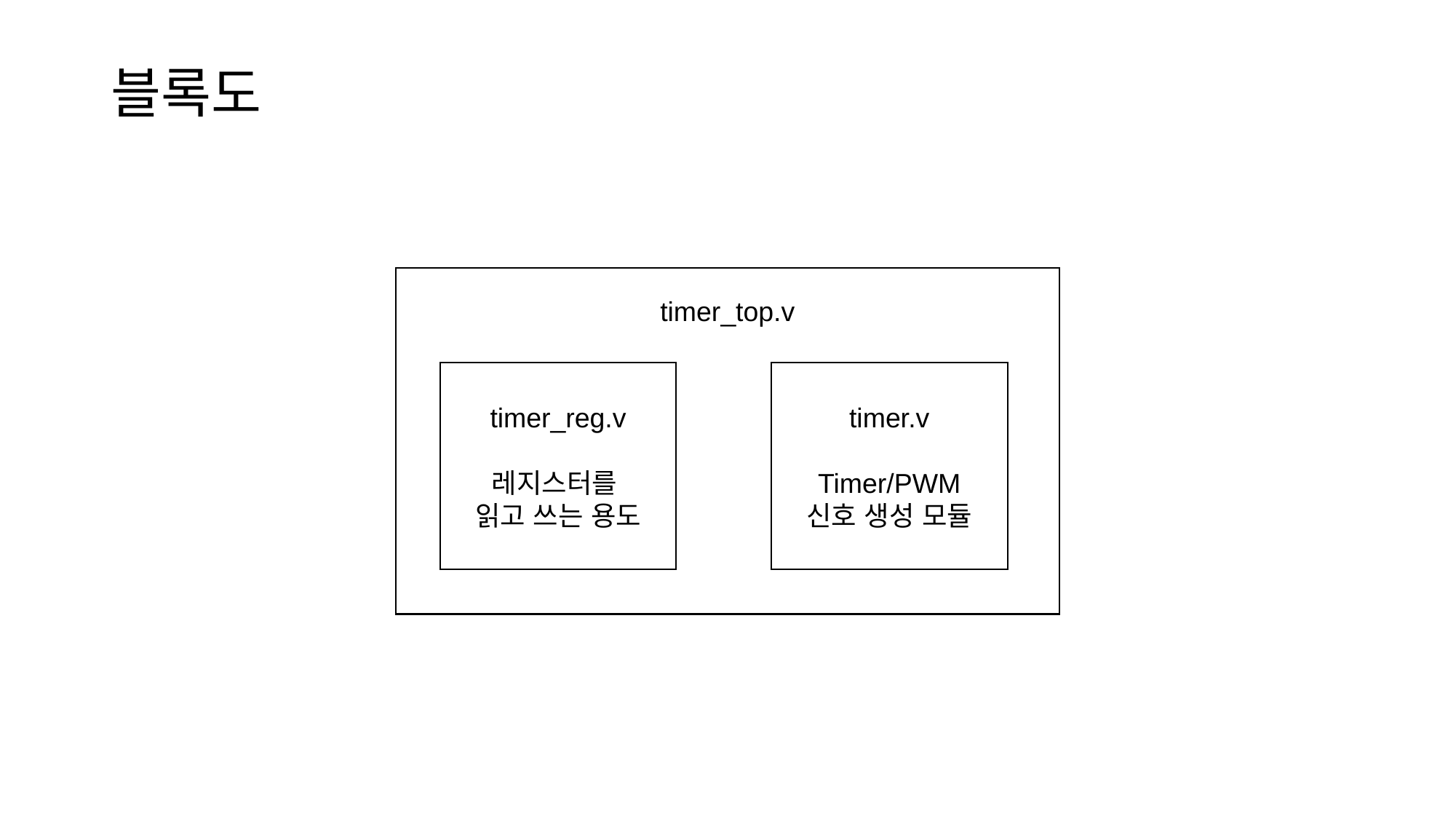

# 블록도
timer_top.v

timer_reg.v

레지스터를
읽고 쓰는 용도
timer.v

Timer/PWM
신호 생성 모듈